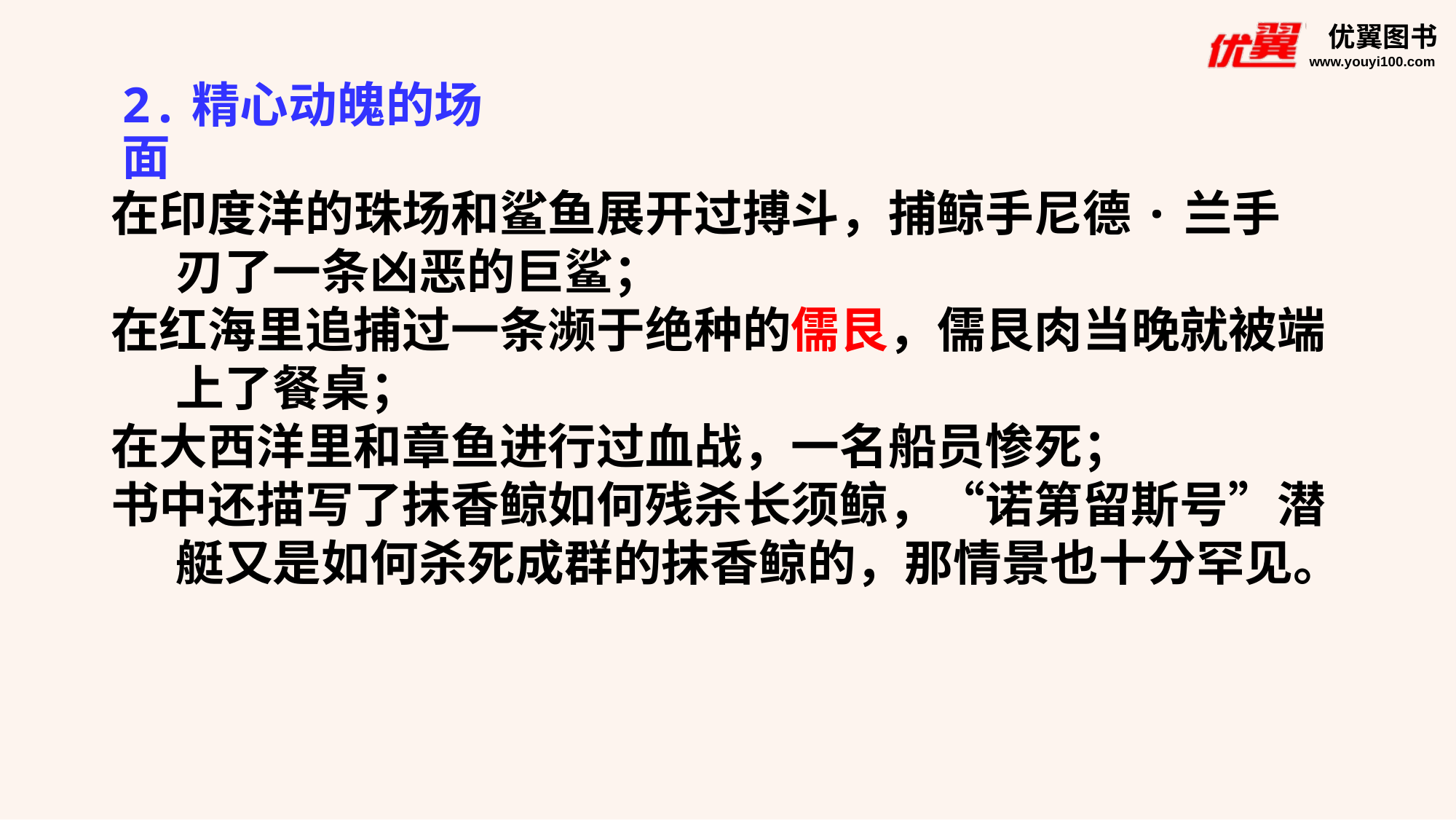

2.精心动魄的场面
在印度洋的珠场和鲨鱼展开过搏斗，捕鲸手尼德·兰手刃了一条凶恶的巨鲨；
在红海里追捕过一条濒于绝种的儒艮，儒艮肉当晚就被端上了餐桌；
在大西洋里和章鱼进行过血战，一名船员惨死；
书中还描写了抹香鲸如何残杀长须鲸，“诺第留斯号”潜艇又是如何杀死成群的抹香鲸的，那情景也十分罕见。